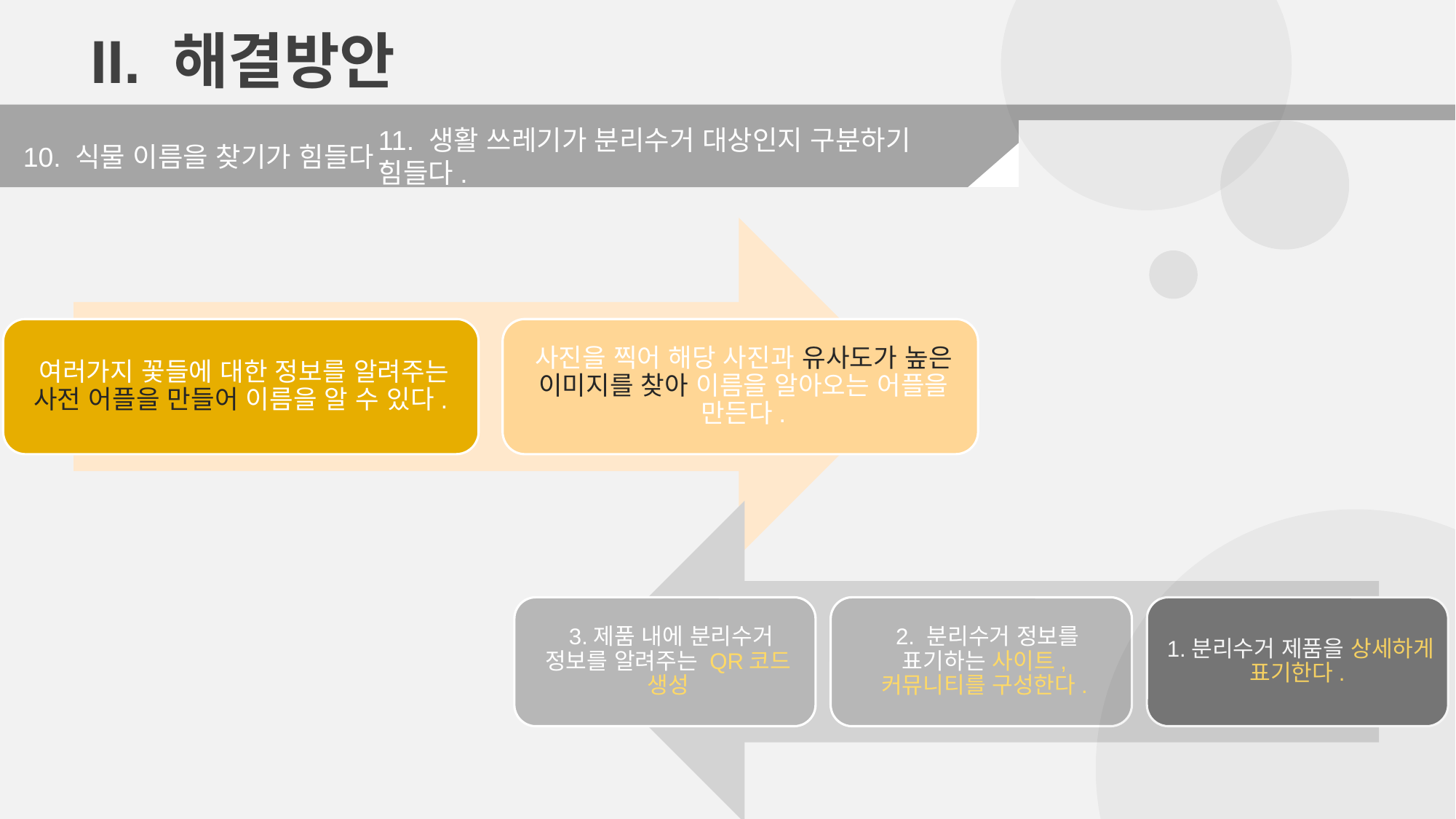

II. 해결방안

11. 생활 쓰레기가 분리수거 대상인지 구분하기 힘들다.

10. 식물 이름을 찾기가 힘들다.

여러가지 꽃들에 대한 정보를 알려주는 사전 어플을 만들어 이름을 알 수 있다.
사진을 찍어 해당 사진과 유사도가 높은 이미지를 찾아 이름을 알아오는 어플을 만든다.

1.분리수거 제품을 상세하게 표기한다.
 2. 분리수거 정보를 표기하는 사이트, 커뮤니티를 구성한다.
 3.제품 내에 분리수거 정보를 알려주는 QR코드 생성